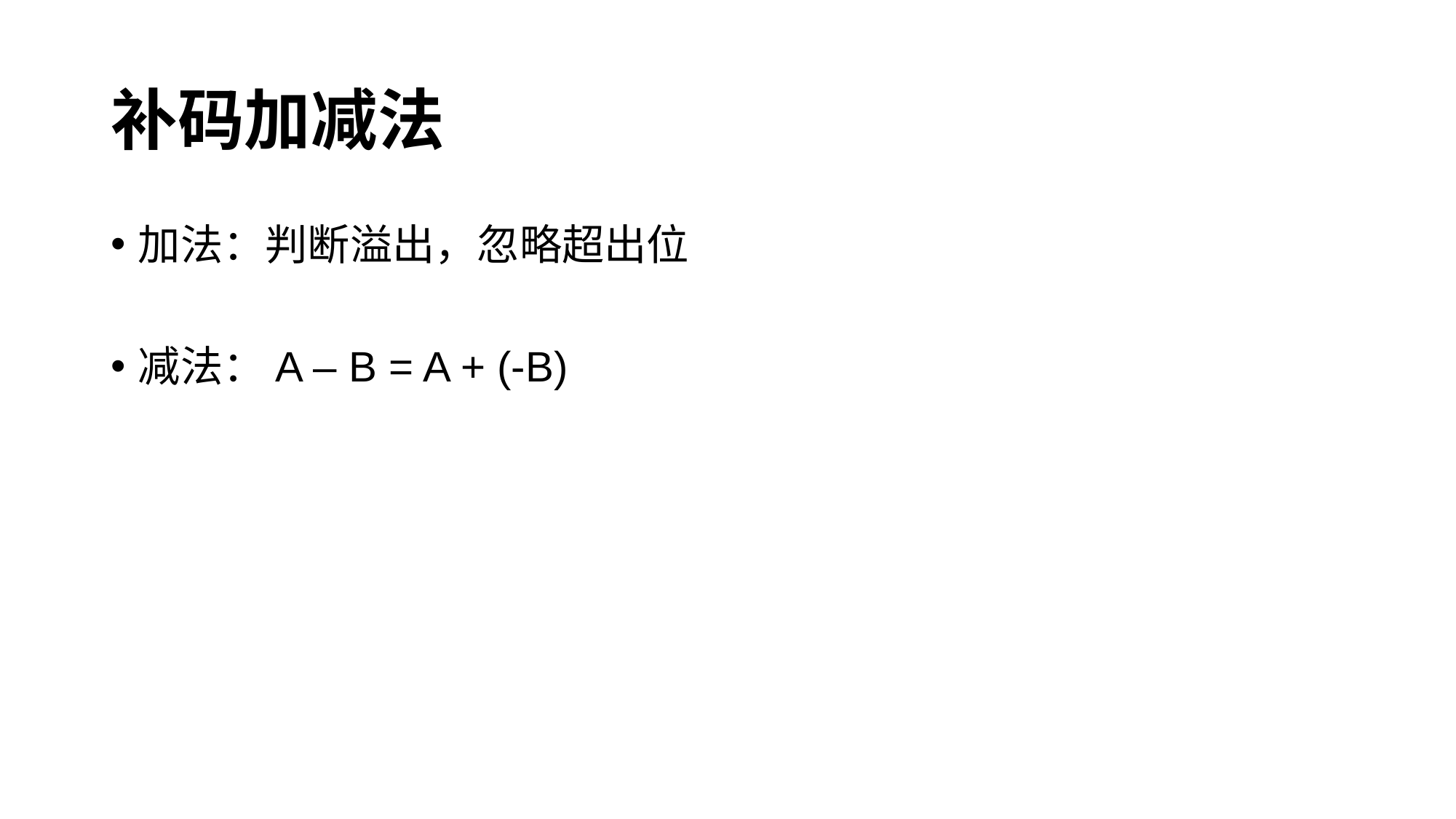

# 补码加减法
加法：判断溢出，忽略超出位

减法：A – B = A + (-B)